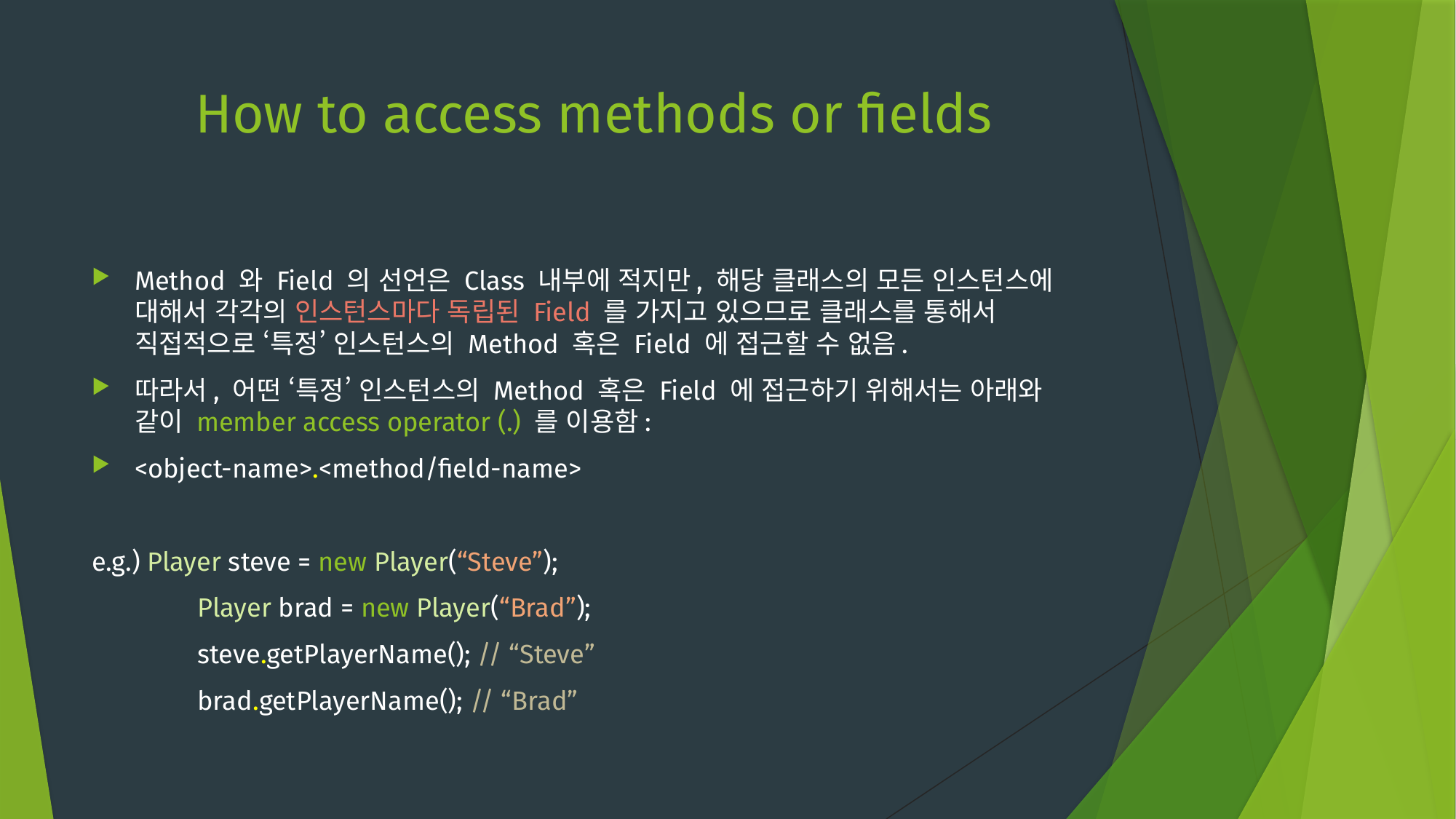

# How to access methods or fields
Method 와 Field 의 선언은 Class 내부에 적지만, 해당 클래스의 모든 인스턴스에 대해서 각각의 인스턴스마다 독립된 Field 를 가지고 있으므로 클래스를 통해서 직접적으로 ‘특정’ 인스턴스의 Method 혹은 Field 에 접근할 수 없음.
따라서, 어떤 ‘특정’ 인스턴스의 Method 혹은 Field 에 접근하기 위해서는 아래와 같이 member access operator (.) 를 이용함:
<object-name>.<method/field-name>

e.g.) Player steve = new Player(“Steve”);
	Player brad = new Player(“Brad”);
	steve.getPlayerName(); // “Steve”
	brad.getPlayerName(); // “Brad”